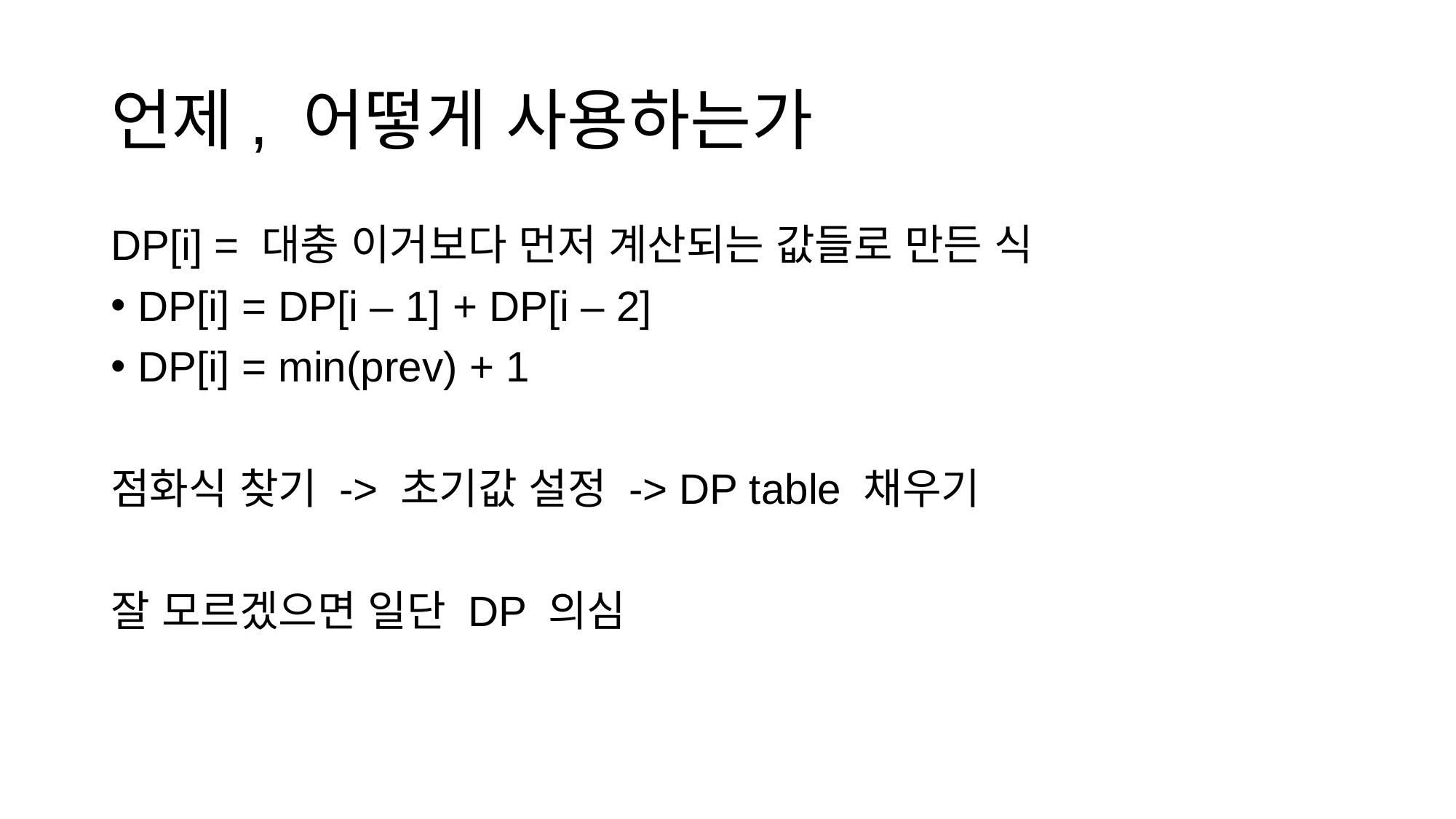

# 언제, 어떻게 사용하는가
DP[i] = 대충 이거보다 먼저 계산되는 값들로 만든 식
DP[i] = DP[i – 1] + DP[i – 2]
DP[i] = min(prev) + 1

점화식 찾기 -> 초기값 설정 -> DP table 채우기

잘 모르겠으면 일단 DP 의심